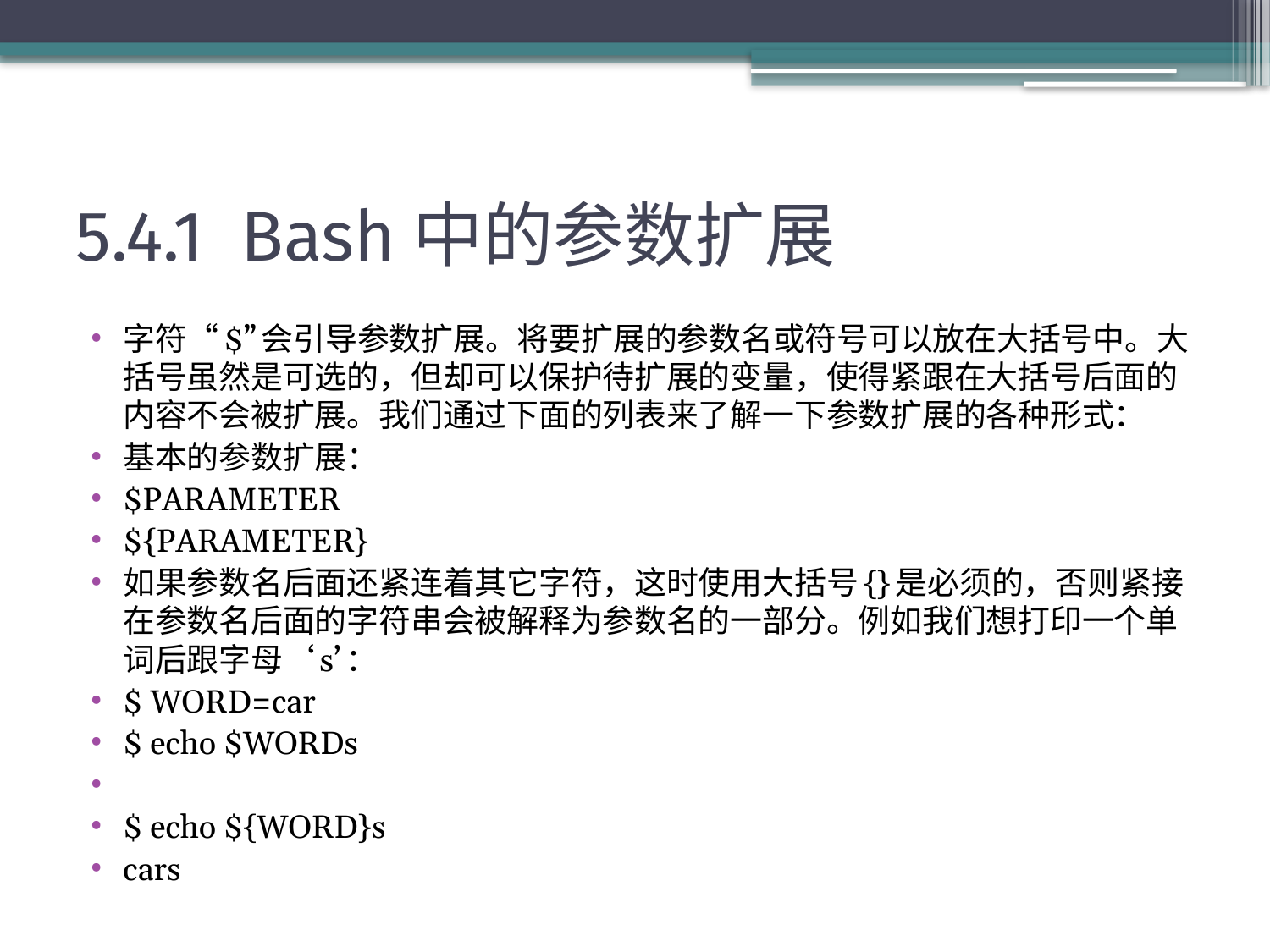

# 5.4.1  Bash中的参数扩展
字符“$”会引导参数扩展。将要扩展的参数名或符号可以放在大括号中。大括号虽然是可选的，但却可以保护待扩展的变量，使得紧跟在大括号后面的内容不会被扩展。我们通过下面的列表来了解一下参数扩展的各种形式：
基本的参数扩展：
$PARAMETER
${PARAMETER}
如果参数名后面还紧连着其它字符，这时使用大括号{}是必须的，否则紧接在参数名后面的字符串会被解释为参数名的一部分。例如我们想打印一个单词后跟字母‘s’：
$ WORD=car
$ echo $WORDs

$ echo ${WORD}s
cars